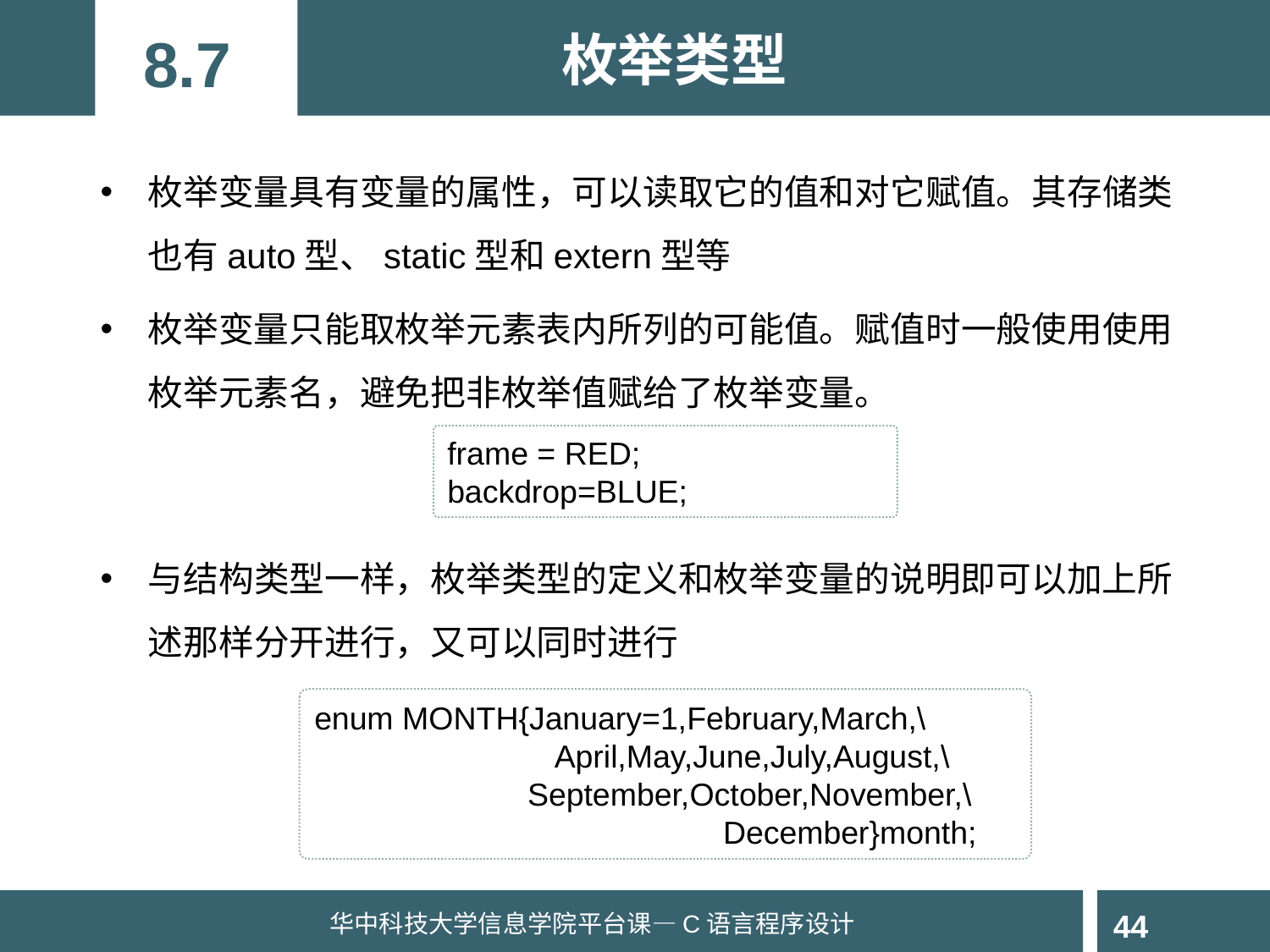

枚举类型
8.7
枚举变量具有变量的属性，可以读取它的值和对它赋值。其存储类也有auto型、static型和extern型等
枚举变量只能取枚举元素表内所列的可能值。赋值时一般使用使用枚举元素名，避免把非枚举值赋给了枚举变量。

与结构类型一样，枚举类型的定义和枚举变量的说明即可以加上所述那样分开进行，又可以同时进行
frame = RED;
backdrop=BLUE;
enum MONTH{January=1,February,March,\
                           April,May,June,July,August,\
                        September,October,November,\
                                              December}month;